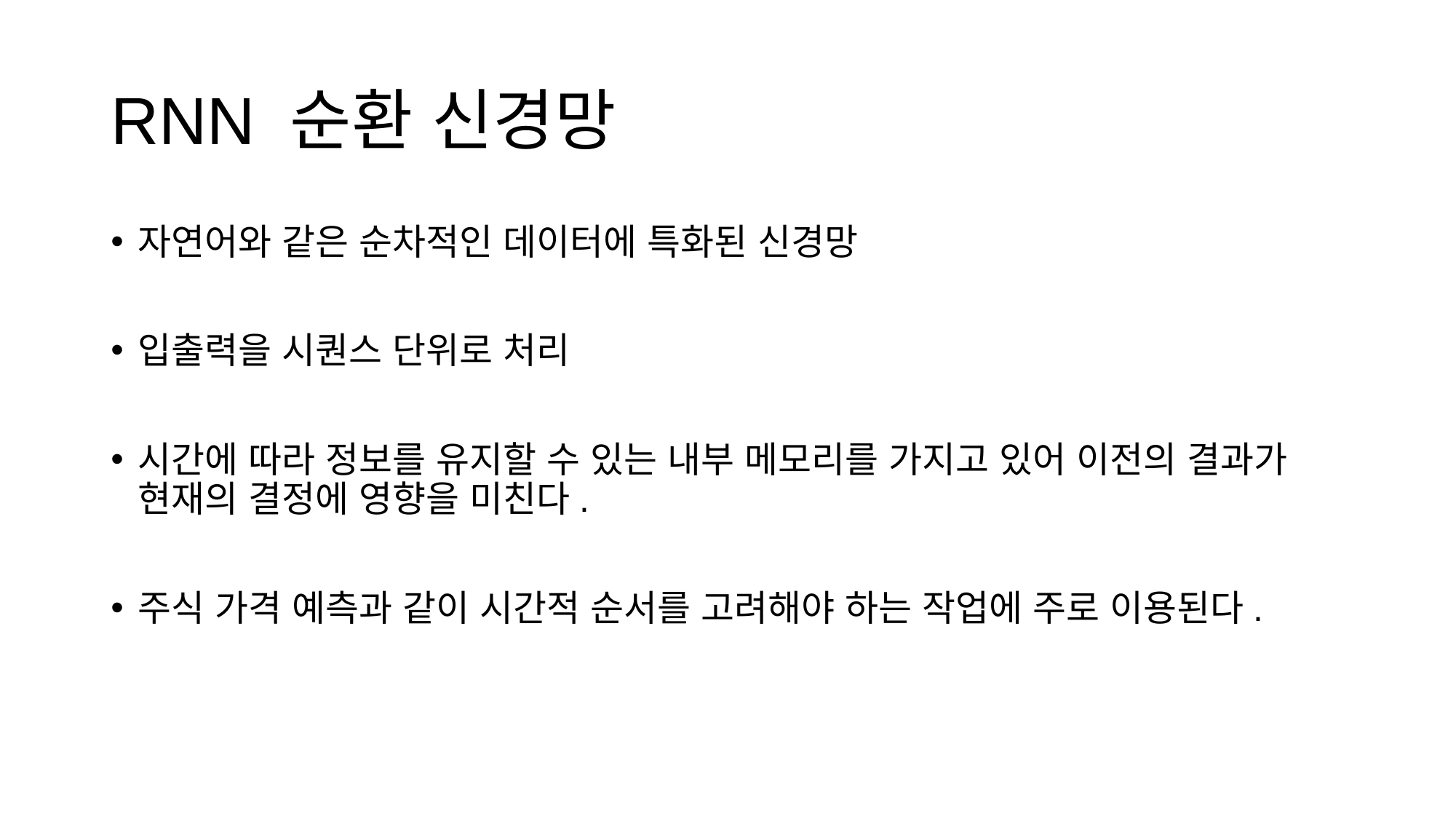

# RNN 순환 신경망
자연어와 같은 순차적인 데이터에 특화된 신경망

입출력을 시퀀스 단위로 처리

시간에 따라 정보를 유지할 수 있는 내부 메모리를 가지고 있어 이전의 결과가 현재의 결정에 영향을 미친다.

주식 가격 예측과 같이 시간적 순서를 고려해야 하는 작업에 주로 이용된다.